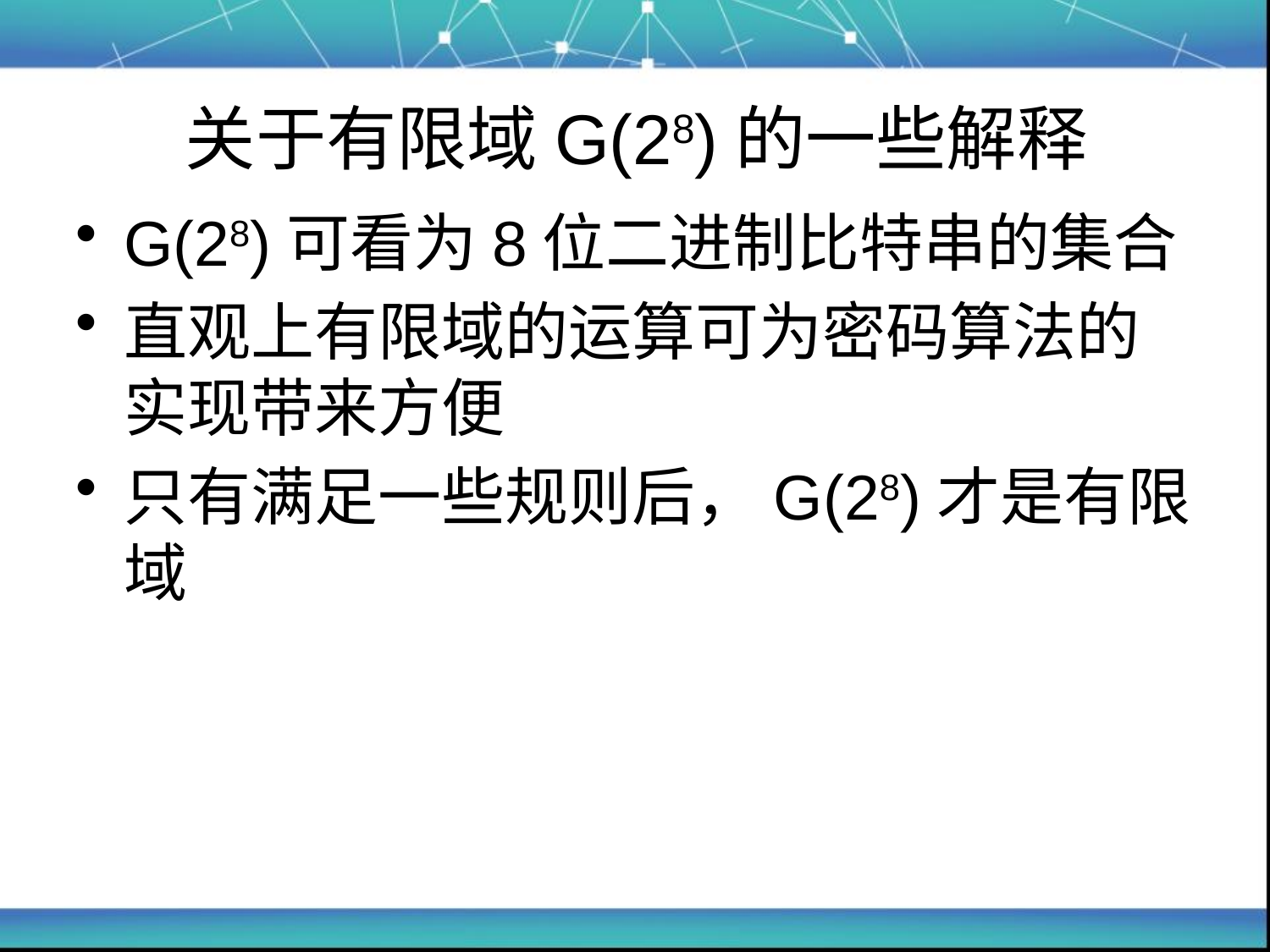

# 关于有限域G(28)的一些解释
G(28)可看为8位二进制比特串的集合
直观上有限域的运算可为密码算法的实现带来方便
只有满足一些规则后，G(28)才是有限域